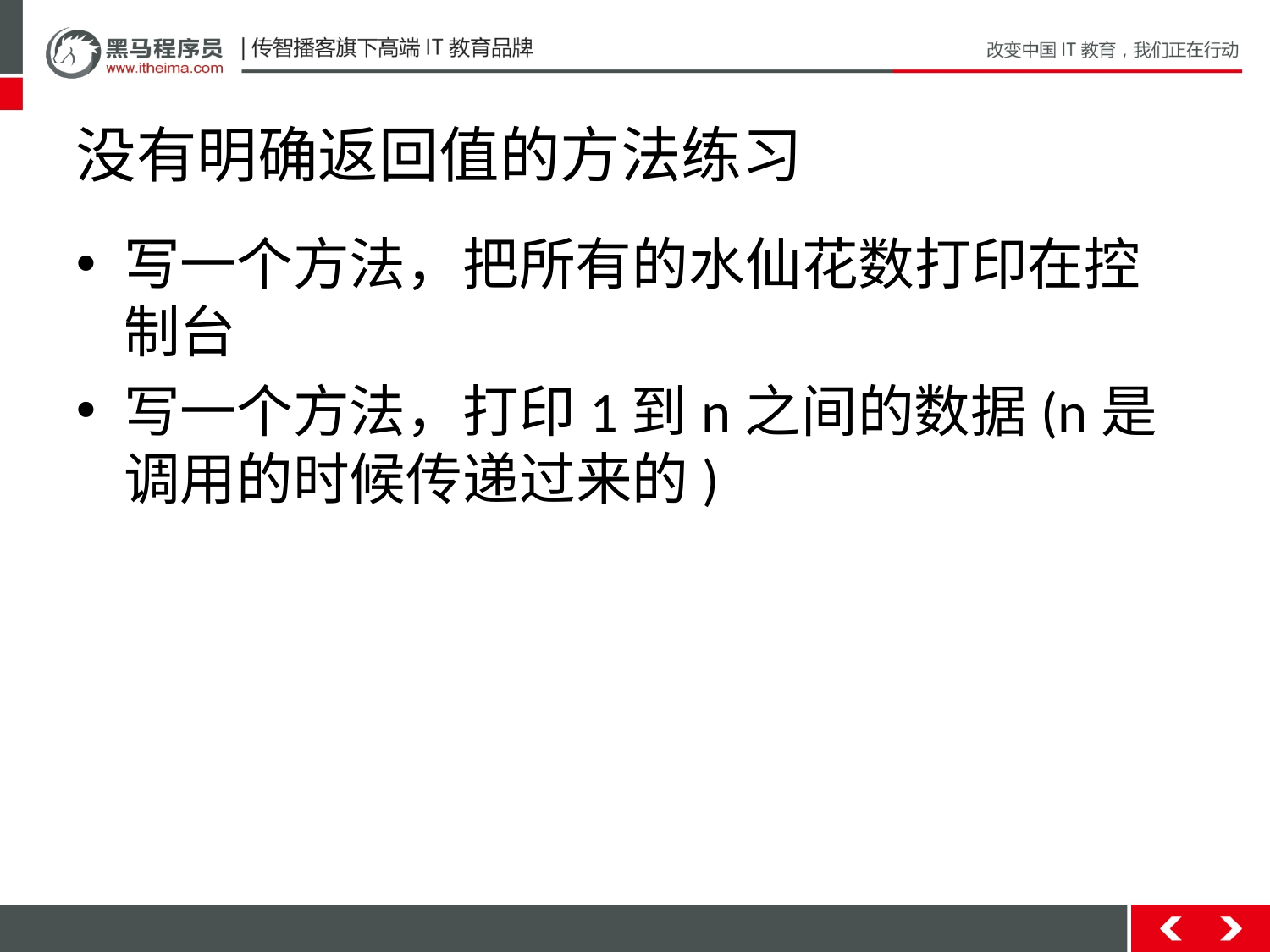

# 没有明确返回值的方法练习
写一个方法，把所有的水仙花数打印在控制台
写一个方法，打印1到n之间的数据(n是调用的时候传递过来的)